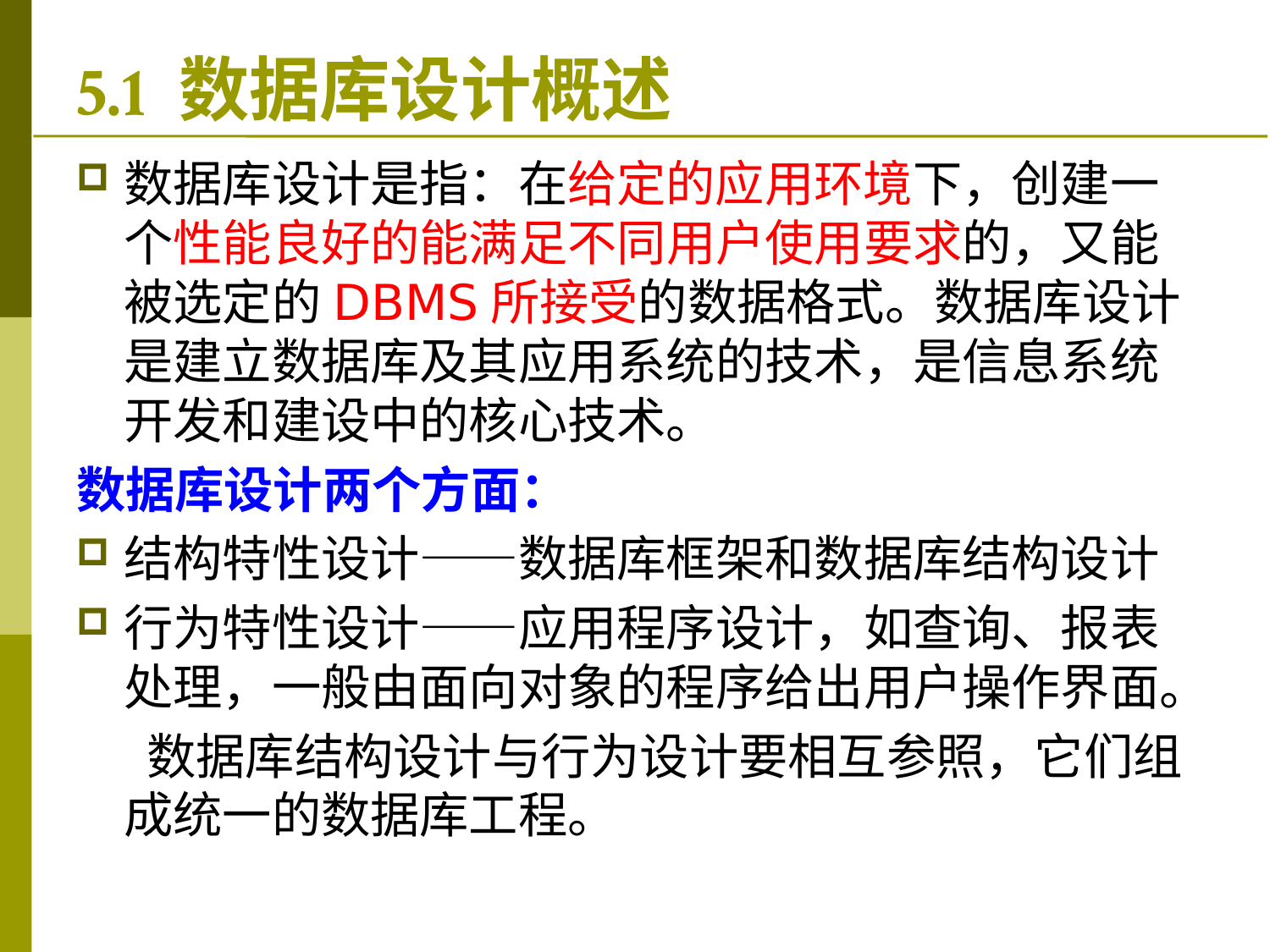

# 5.1 数据库设计概述
数据库设计是指：在给定的应用环境下，创建一个性能良好的能满足不同用户使用要求的，又能被选定的DBMS所接受的数据格式。数据库设计是建立数据库及其应用系统的技术，是信息系统开发和建设中的核心技术。
数据库设计两个方面：
结构特性设计——数据库框架和数据库结构设计
行为特性设计——应用程序设计，如查询、报表处理，一般由面向对象的程序给出用户操作界面。
    	 数据库结构设计与行为设计要相互参照，它们组成统一的数据库工程。